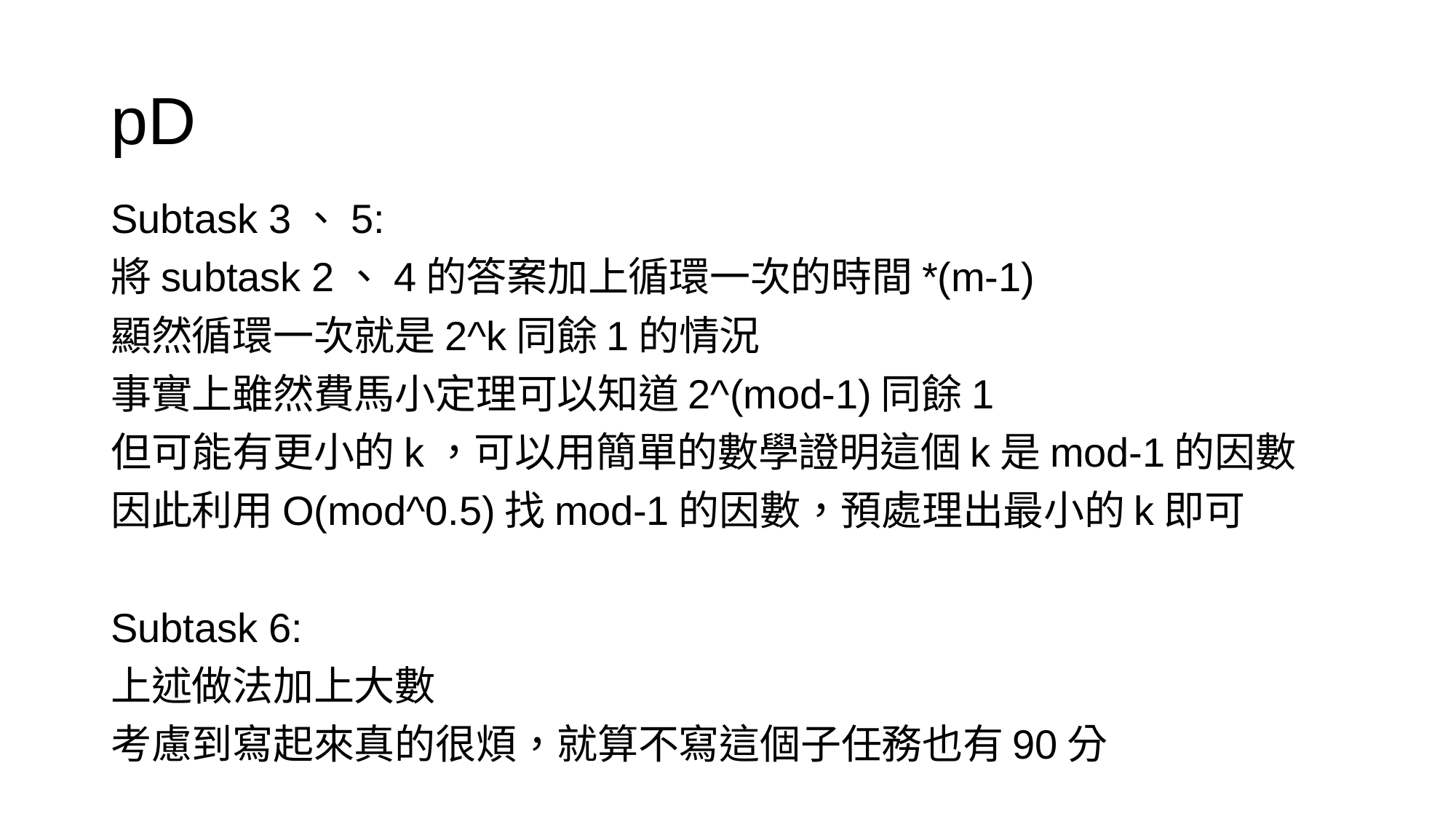

# pD
Subtask 3、5:
將subtask 2、4的答案加上循環一次的時間*(m-1)
顯然循環一次就是2^k同餘1的情況
事實上雖然費馬小定理可以知道2^(mod-1)同餘1
但可能有更小的k，可以用簡單的數學證明這個k是mod-1的因數
因此利用O(mod^0.5)找mod-1的因數，預處理出最小的k即可

Subtask 6:
上述做法加上大數
考慮到寫起來真的很煩，就算不寫這個子任務也有90分